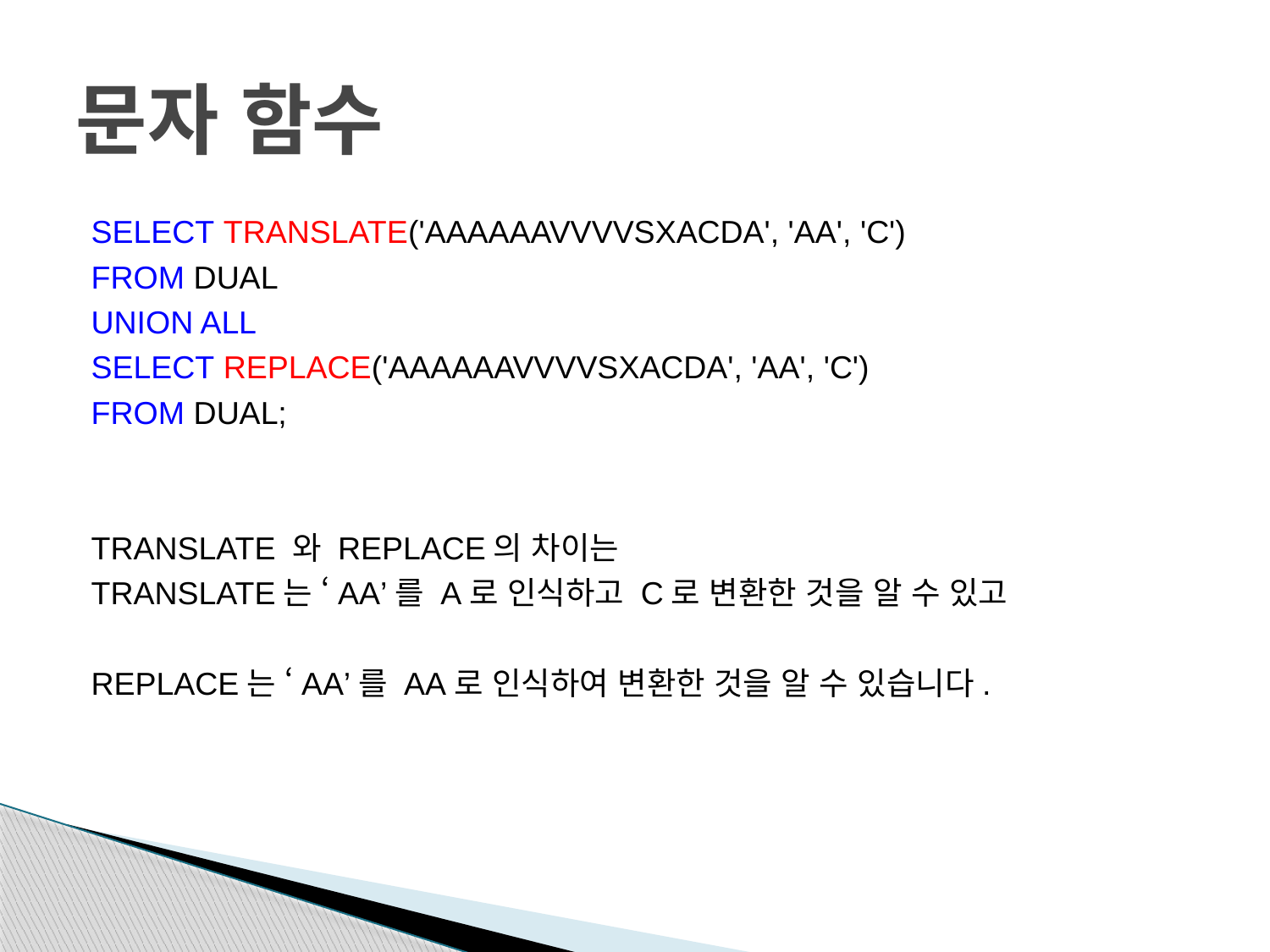

# 문자 함수
SELECT TRANSLATE('AAAAAAVVVVSXACDA', 'AA', 'C')
FROM DUAL
UNION ALL
SELECT REPLACE('AAAAAAVVVVSXACDA', 'AA', 'C')
FROM DUAL;

TRANSLATE 와 REPLACE의 차이는
TRANSLATE는 ‘AA’를 A로 인식하고 C로 변환한 것을 알 수 있고

REPLACE는 ‘AA’를 AA로 인식하여 변환한 것을 알 수 있습니다.